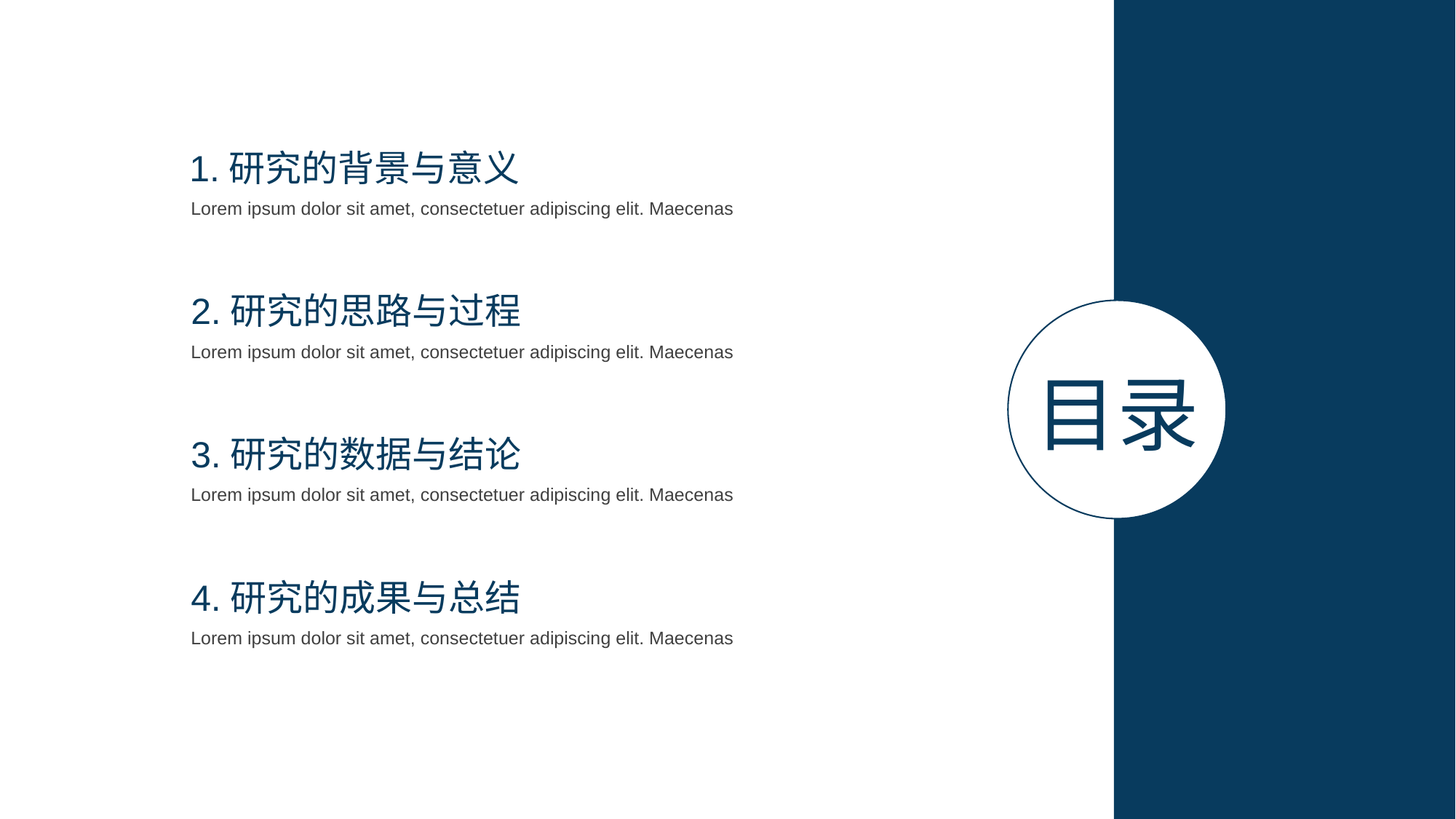

1.研究的背景与意义
Lorem ipsum dolor sit amet, consectetuer adipiscing elit. Maecenas
2.研究的思路与过程

Lorem ipsum dolor sit amet, consectetuer adipiscing elit. Maecenas
目录
3.研究的数据与结论
Lorem ipsum dolor sit amet, consectetuer adipiscing elit. Maecenas
4.研究的成果与总结
Lorem ipsum dolor sit amet, consectetuer adipiscing elit. Maecenas